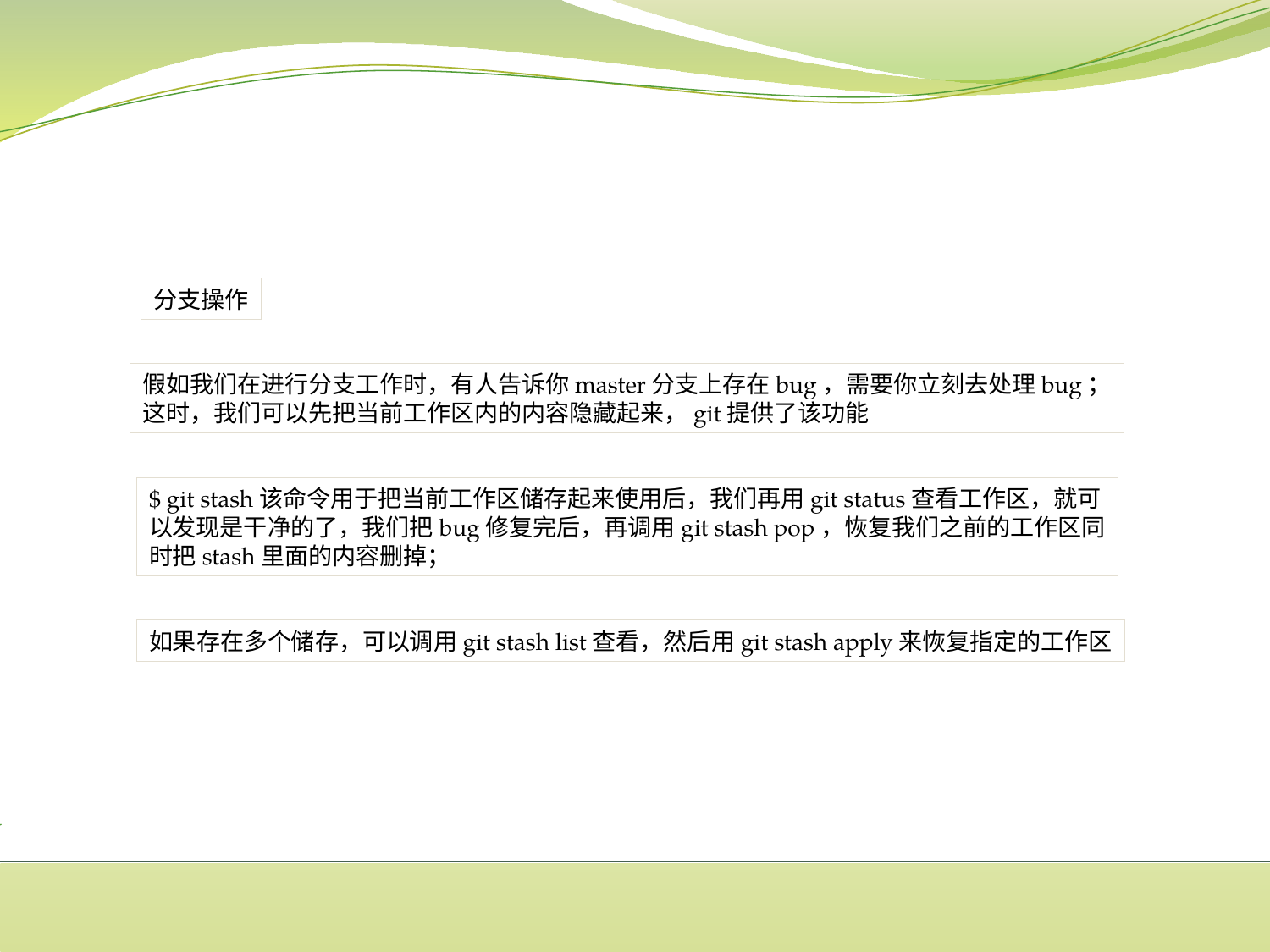

分支操作
假如我们在进行分支工作时，有人告诉你master分支上存在bug，需要你立刻去处理bug；
这时，我们可以先把当前工作区内的内容隐藏起来，git提供了该功能
$ git stash该命令用于把当前工作区储存起来使用后，我们再用git status查看工作区，就可
以发现是干净的了，我们把bug修复完后，再调用git stash pop，恢复我们之前的工作区同
时把stash里面的内容删掉；
如果存在多个储存，可以调用git stash list查看，然后用git stash apply来恢复指定的工作区